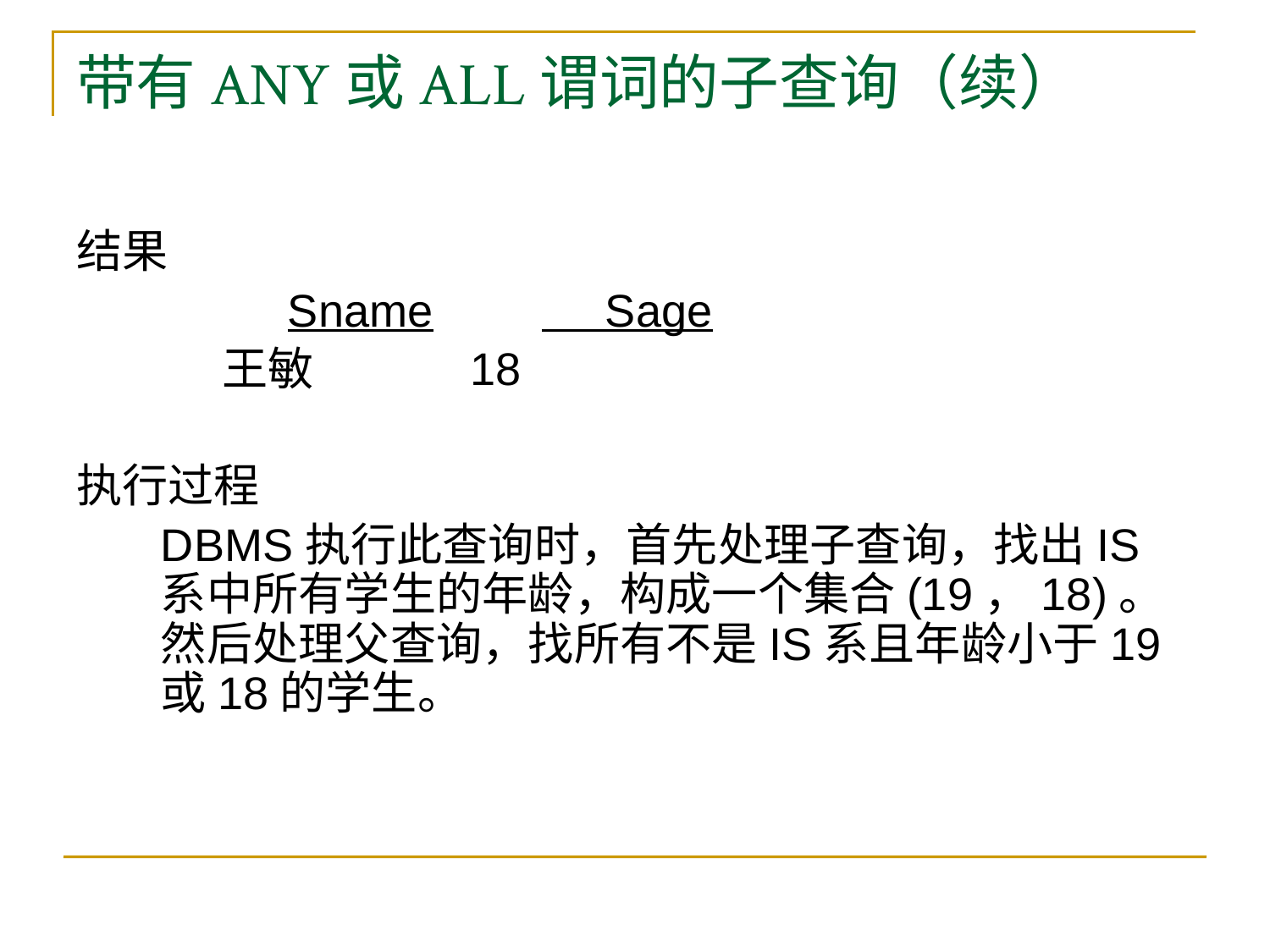

# 带有ANY或ALL谓词的子查询（续）
结果
		Sname	     Sage
             王敏              18

执行过程
	DBMS执行此查询时，首先处理子查询，找出IS系中所有学生的年龄，构成一个集合(19，18)。然后处理父查询，找所有不是IS系且年龄小于19或18的学生。